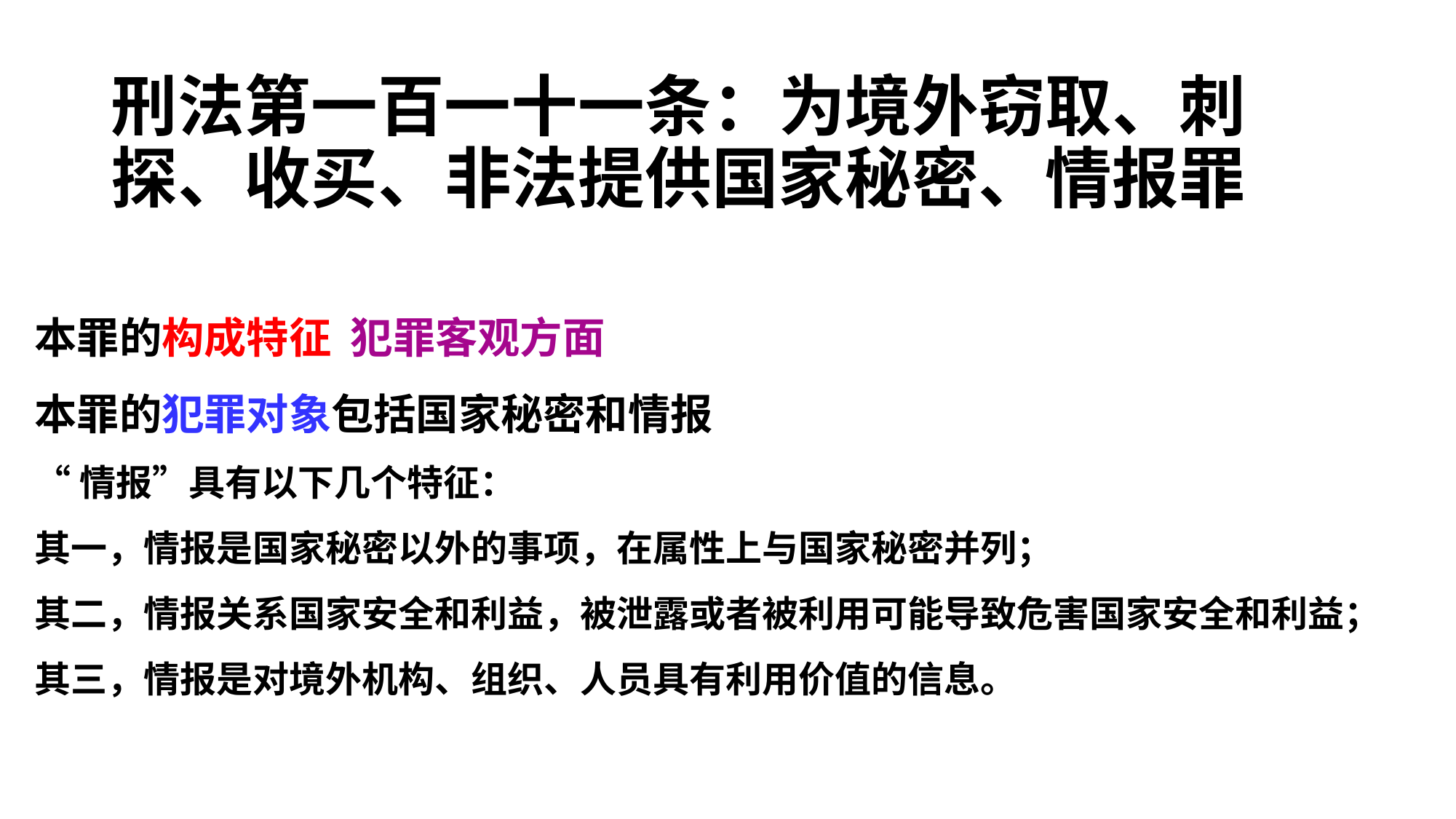

# 刑法第一百一十一条：为境外窃取、刺 探、收买、非法提供国家秘密、情报罪
本罪的构成特征  犯罪客观方面
本罪的犯罪对象包括国家秘密和情报
“情报”具有以下几个特征：
其一，情报是国家秘密以外的事项，在属性上与国家秘密并列；
其二，情报关系国家安全和利益，被泄露或者被利用可能导致危害国家安全和利益；
其三，情报是对境外机构、组织、人员具有利用价值的信息。